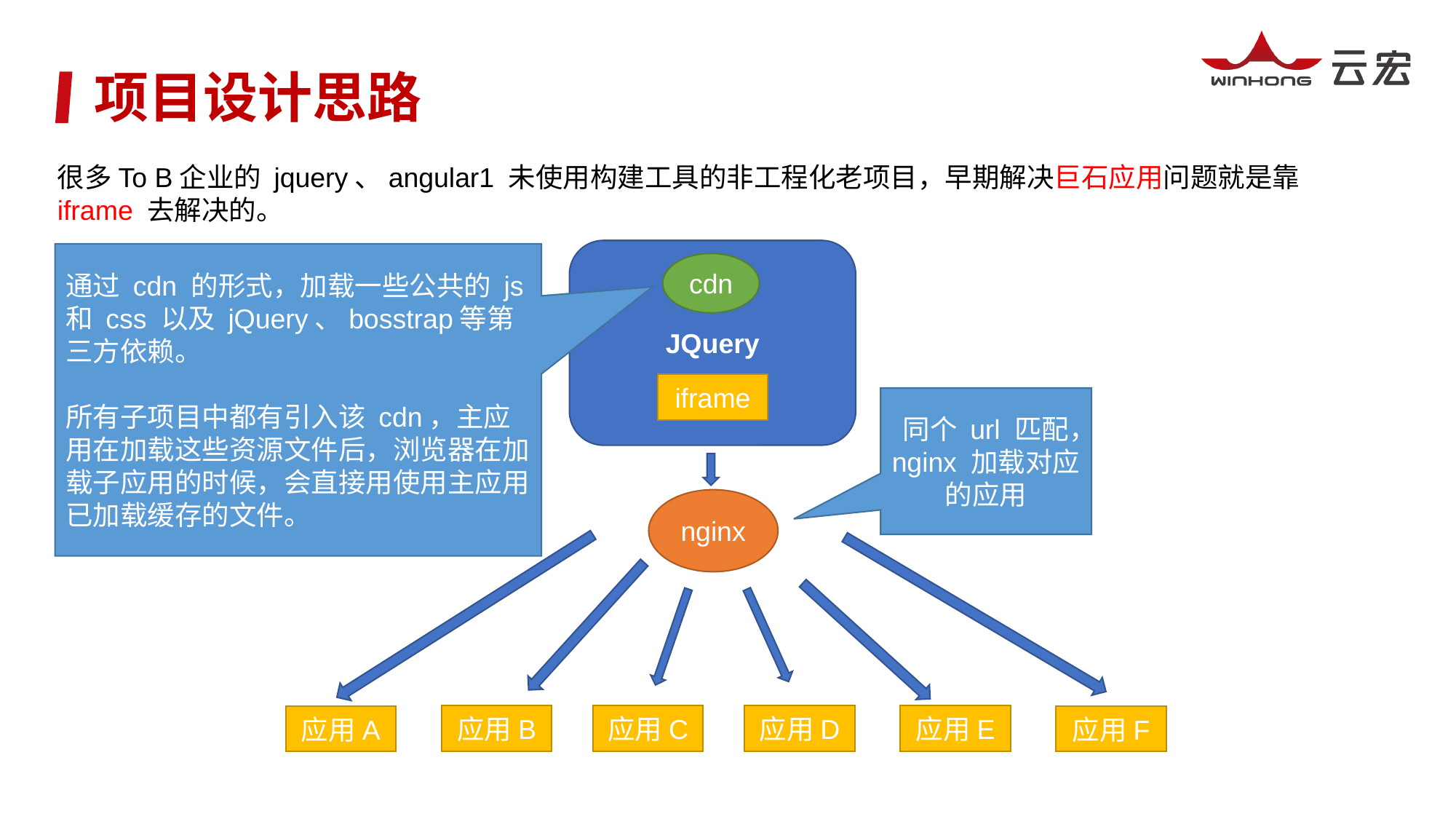

项目设计思路

很多To B企业的 jquery、angular1 未使用构建工具的非工程化老项目，早期解决巨石应用问题就是靠 iframe 去解决的。
JQuery
通过 cdn 的形式，加载一些公共的 js 和 css 以及 jQuery、bosstrap等第三方依赖。

所有子项目中都有引入该 cdn，主应用在加载这些资源文件后，浏览器在加载子应用的时候，会直接用使用主应用已加载缓存的文件。
cdn
iframe
同个 url 匹配，nginx 加载对应的应用

nginx

应用B
应用C
应用D
应用E
应用A
应用F